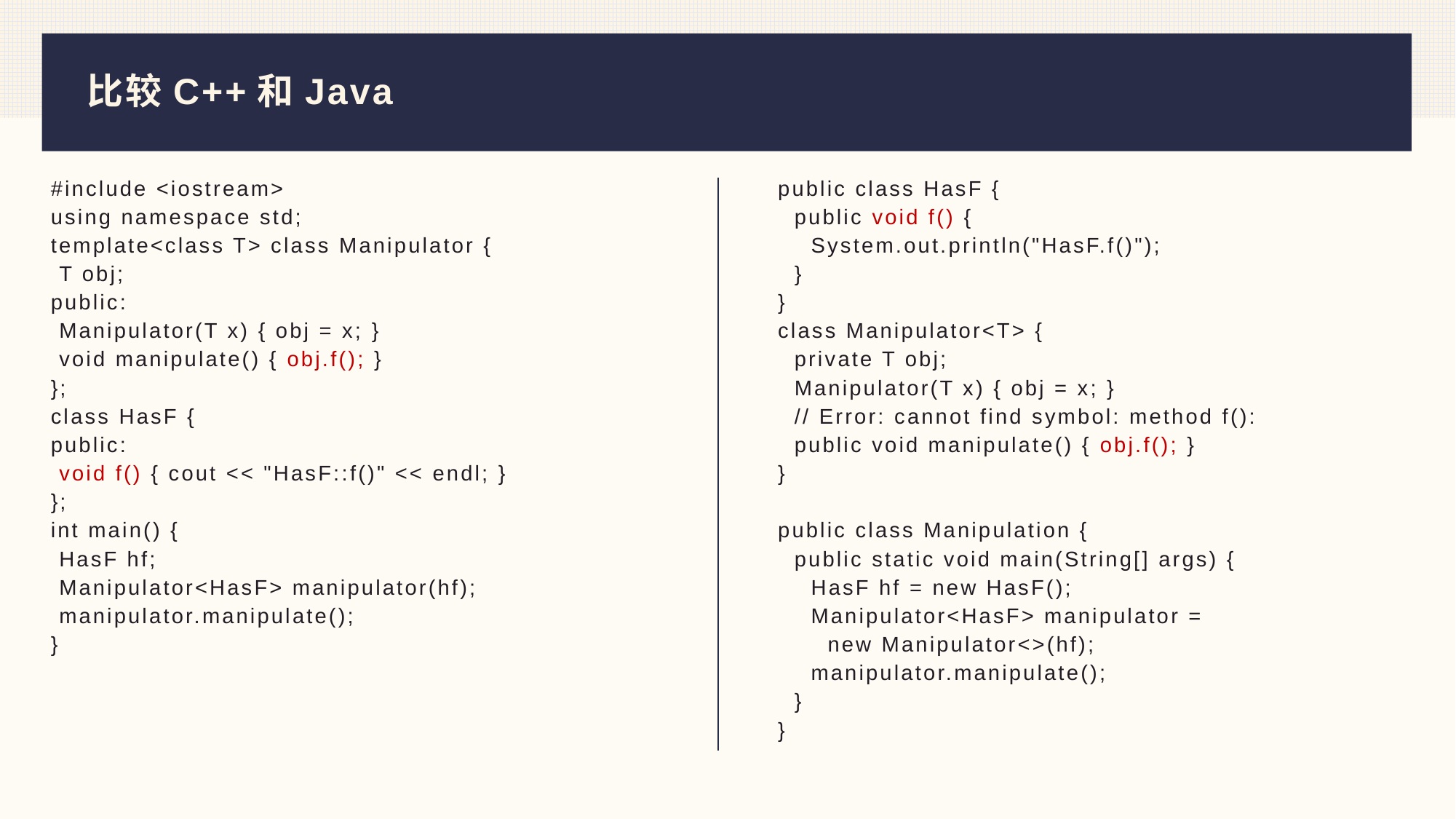

# 比较C++和Java
#include <iostream>
using namespace std;
template<class T> class Manipulator {
 T obj;
public:
 Manipulator(T x) { obj = x; }
 void manipulate() { obj.f(); }
};
class HasF {
public:
 void f() { cout << "HasF::f()" << endl; }
};
int main() {
 HasF hf;
 Manipulator<HasF> manipulator(hf);
 manipulator.manipulate();
}
public class HasF {
  public void f() {
    System.out.println("HasF.f()");
  }
}
class Manipulator<T> {
  private T obj;
  Manipulator(T x) { obj = x; }
  // Error: cannot find symbol: method f():
  public void manipulate() { obj.f(); }
}

public class Manipulation {
  public static void main(String[] args) {
    HasF hf = new HasF();
    Manipulator<HasF> manipulator =
      new Manipulator<>(hf);
    manipulator.manipulate();
  }
}